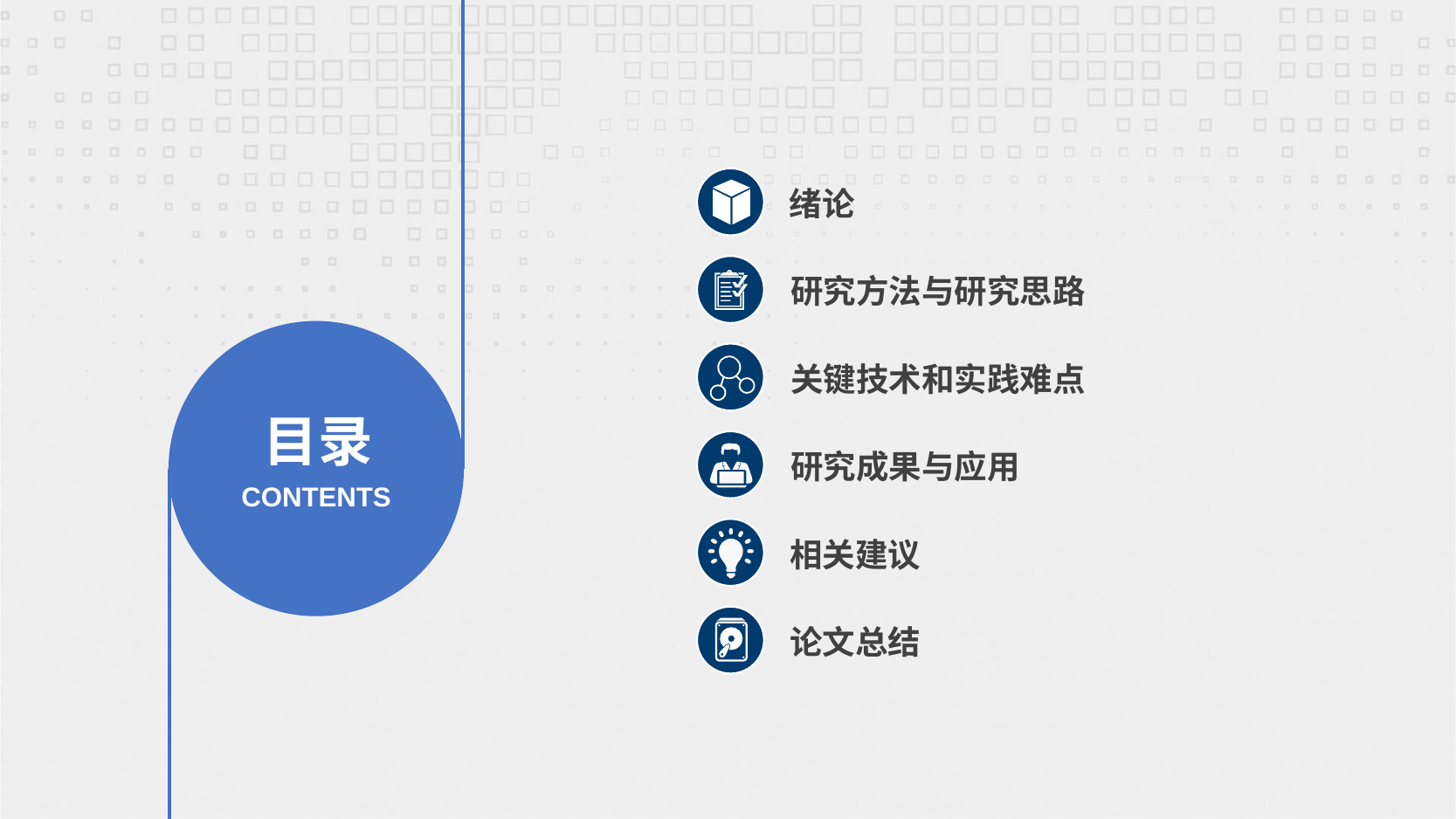

绪论

研究方法与研究思路

关键技术和实践难点
目录

研究成果与应用
CONTENTS

相关建议

论文总结